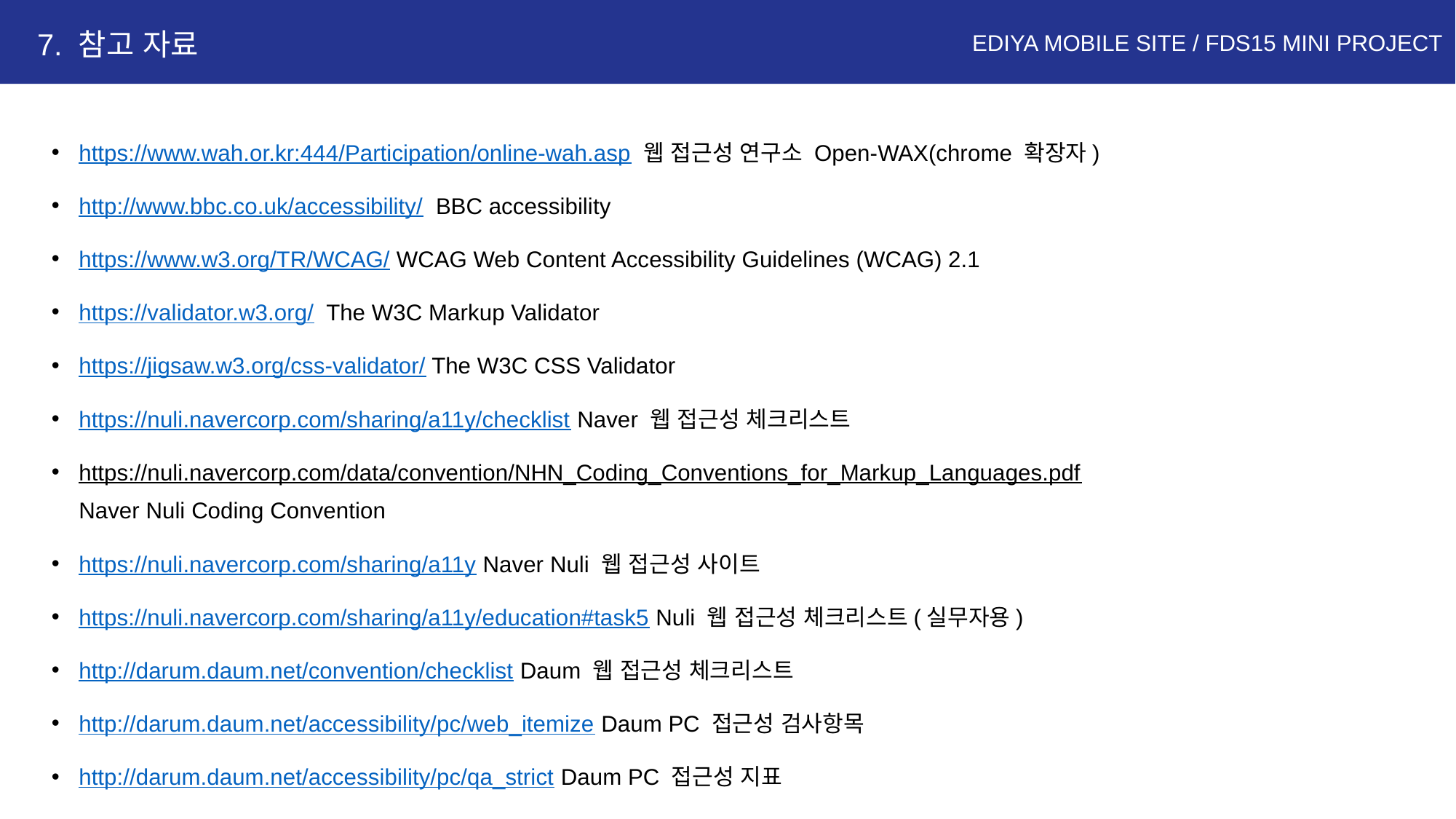

7. 참고 자료
https://www.wah.or.kr:444/Participation/online-wah.asp 웹 접근성 연구소 Open-WAX(chrome 확장자)
http://www.bbc.co.uk/accessibility/  BBC accessibility
https://www.w3.org/TR/WCAG/ WCAG Web Content Accessibility Guidelines (WCAG) 2.1
https://validator.w3.org/  The W3C Markup Validator
https://jigsaw.w3.org/css-validator/ The W3C CSS Validator
https://nuli.navercorp.com/sharing/a11y/checklist Naver 웹 접근성 체크리스트
https://nuli.navercorp.com/data/convention/NHN_Coding_Conventions_for_Markup_Languages.pdf
Naver Nuli Coding Convention
https://nuli.navercorp.com/sharing/a11y Naver Nuli 웹 접근성 사이트
https://nuli.navercorp.com/sharing/a11y/education#task5 Nuli 웹 접근성 체크리스트(실무자용)
http://darum.daum.net/convention/checklist Daum 웹 접근성 체크리스트
http://darum.daum.net/accessibility/pc/web_itemize Daum PC 접근성 검사항목
http://darum.daum.net/accessibility/pc/qa_strict Daum PC 접근성 지표